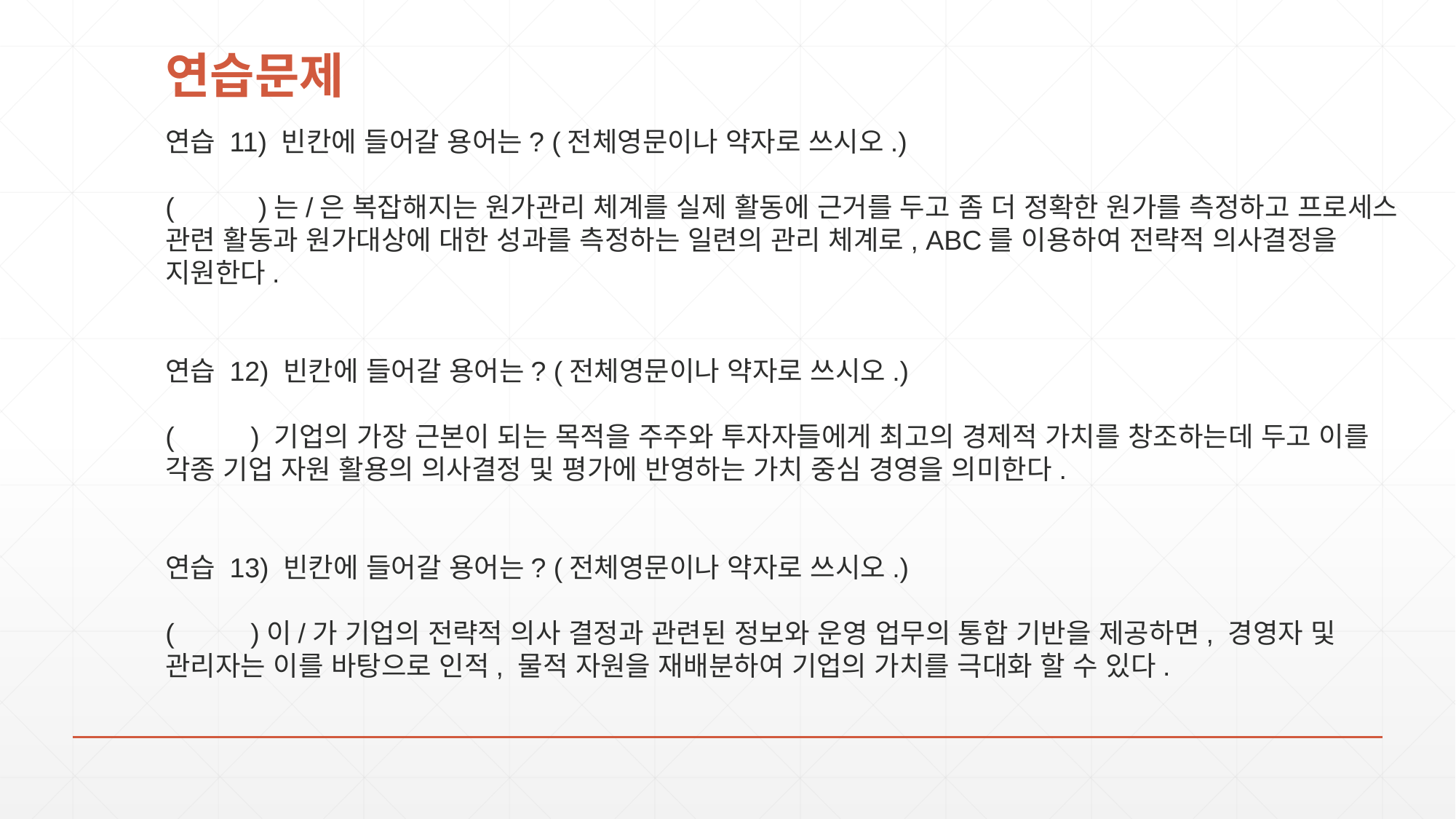

# 연습문제
연습 11) 빈칸에 들어갈 용어는? (전체영문이나 약자로 쓰시오.)

(           )는/은 복잡해지는 원가관리 체계를 실제 활동에 근거를 두고 좀 더 정확한 원가를 측정하고 프로세스 관련 활동과 원가대상에 대한 성과를 측정하는 일련의 관리 체계로, ABC를 이용하여 전략적 의사결정을 지원한다.

연습 12) 빈칸에 들어갈 용어는? (전체영문이나 약자로 쓰시오.)

(          ) 기업의 가장 근본이 되는 목적을 주주와 투자자들에게 최고의 경제적 가치를 창조하는데 두고 이를 각종 기업 자원 활용의 의사결정 및 평가에 반영하는 가치 중심 경영을 의미한다.

연습 13) 빈칸에 들어갈 용어는? (전체영문이나 약자로 쓰시오.)

(          )이/가 기업의 전략적 의사 결정과 관련된 정보와 운영 업무의 통합 기반을 제공하면, 경영자 및 관리자는 이를 바탕으로 인적, 물적 자원을 재배분하여 기업의 가치를 극대화 할 수 있다.